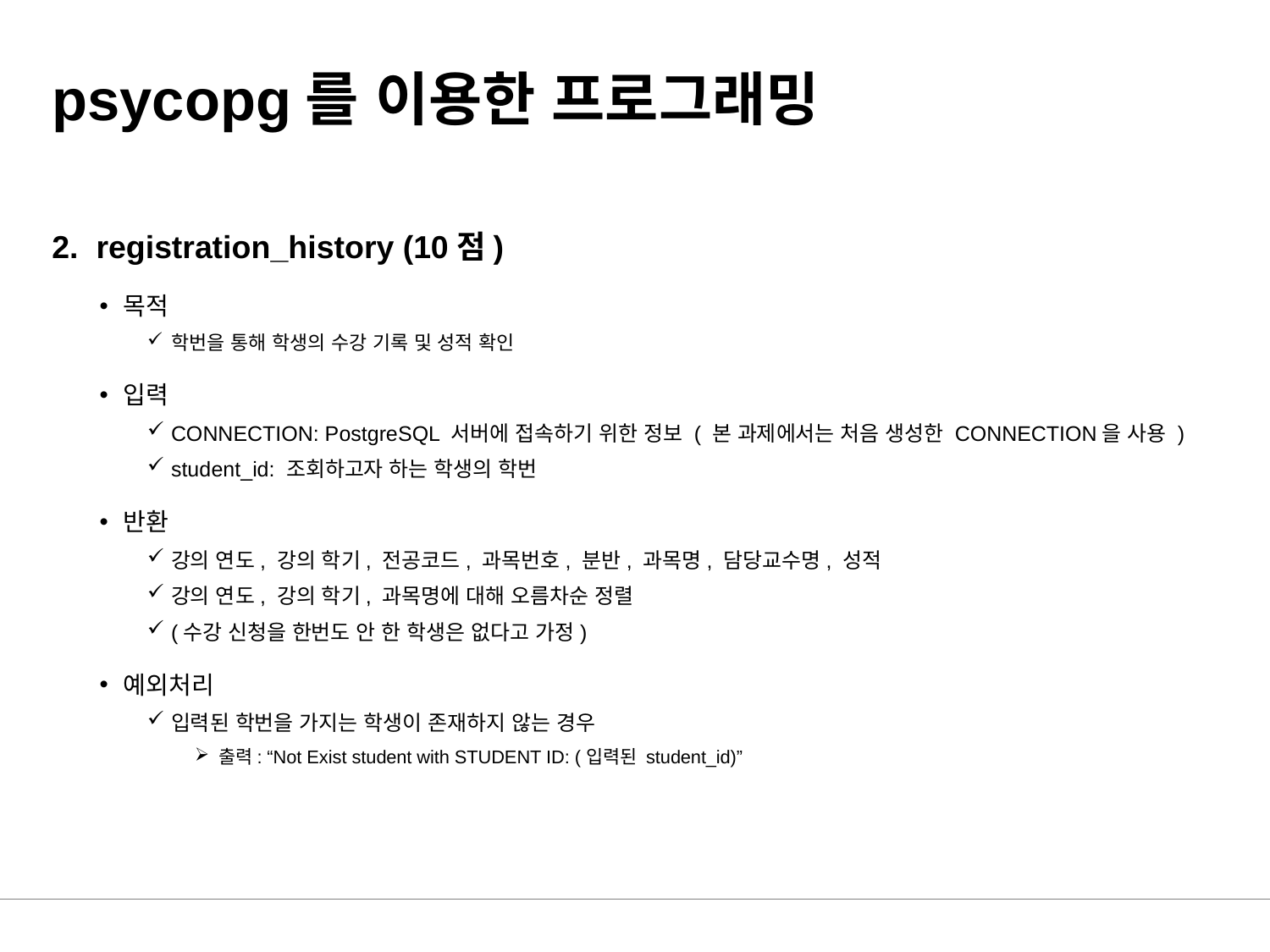

# psycopg를 이용한 프로그래밍
2.  registration_history (10점)
목적
학번을 통해 학생의 수강 기록 및 성적 확인
입력
CONNECTION: PostgreSQL 서버에 접속하기 위한 정보 ( 본 과제에서는 처음 생성한 CONNECTION을 사용 )
student_id: 조회하고자 하는 학생의 학번
반환
강의 연도, 강의 학기, 전공코드, 과목번호, 분반, 과목명, 담당교수명, 성적
강의 연도, 강의 학기, 과목명에 대해 오름차순 정렬
(수강 신청을 한번도 안 한 학생은 없다고 가정)
예외처리
입력된 학번을 가지는 학생이 존재하지 않는 경우
출력: “Not Exist student with STUDENT ID: (입력된 student_id)”